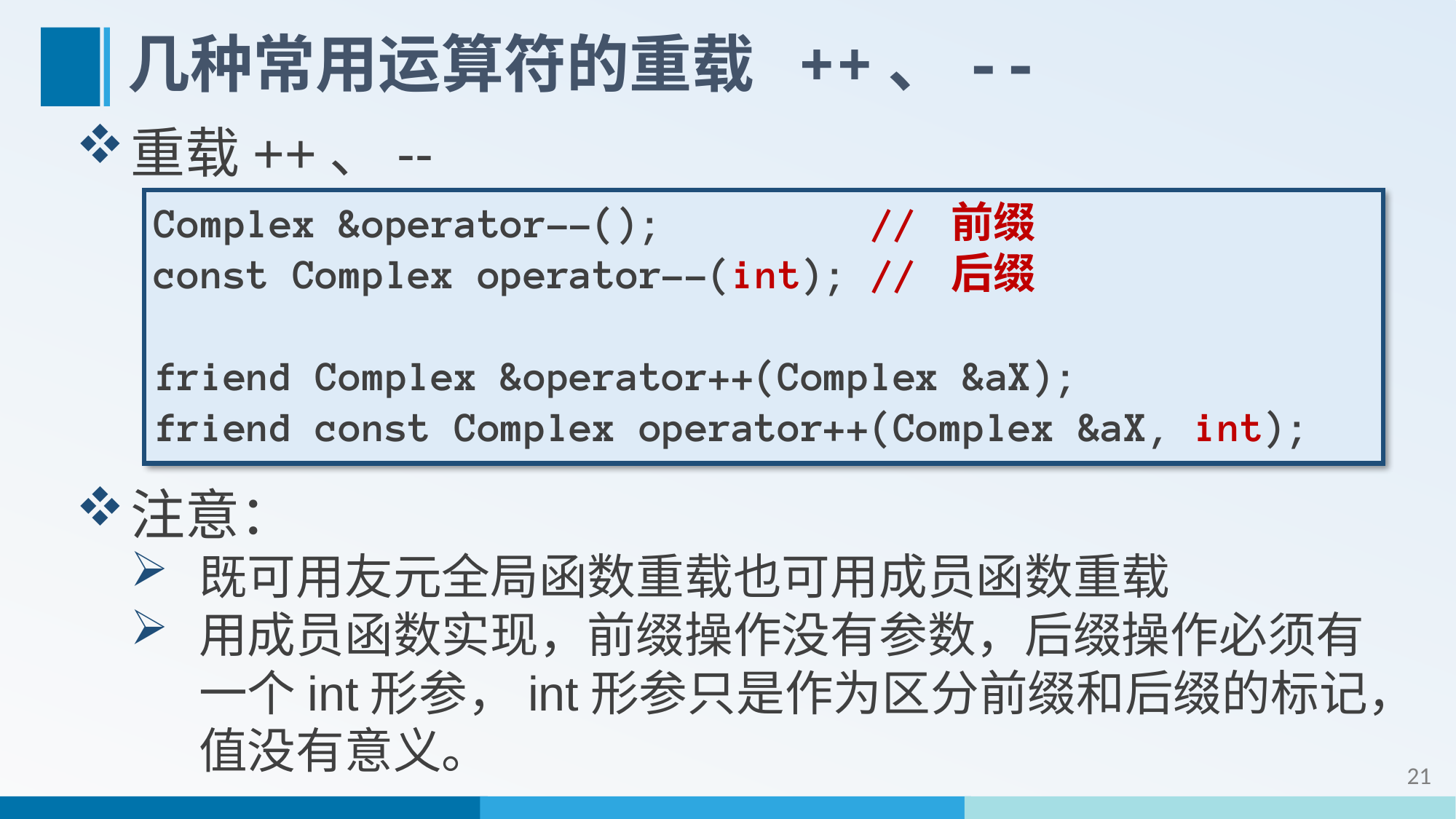

# 几种常用运算符的重载  ++、--
重载++、--
Complex &operator--();         // 前缀
const Complex operator--(int); // 后缀

friend Complex &operator++(Complex &aX);
friend const Complex operator++(Complex &aX, int);
注意：
既可用友元全局函数重载也可用成员函数重载
用成员函数实现，前缀操作没有参数，后缀操作必须有一个int形参，int形参只是作为区分前缀和后缀的标记，值没有意义。